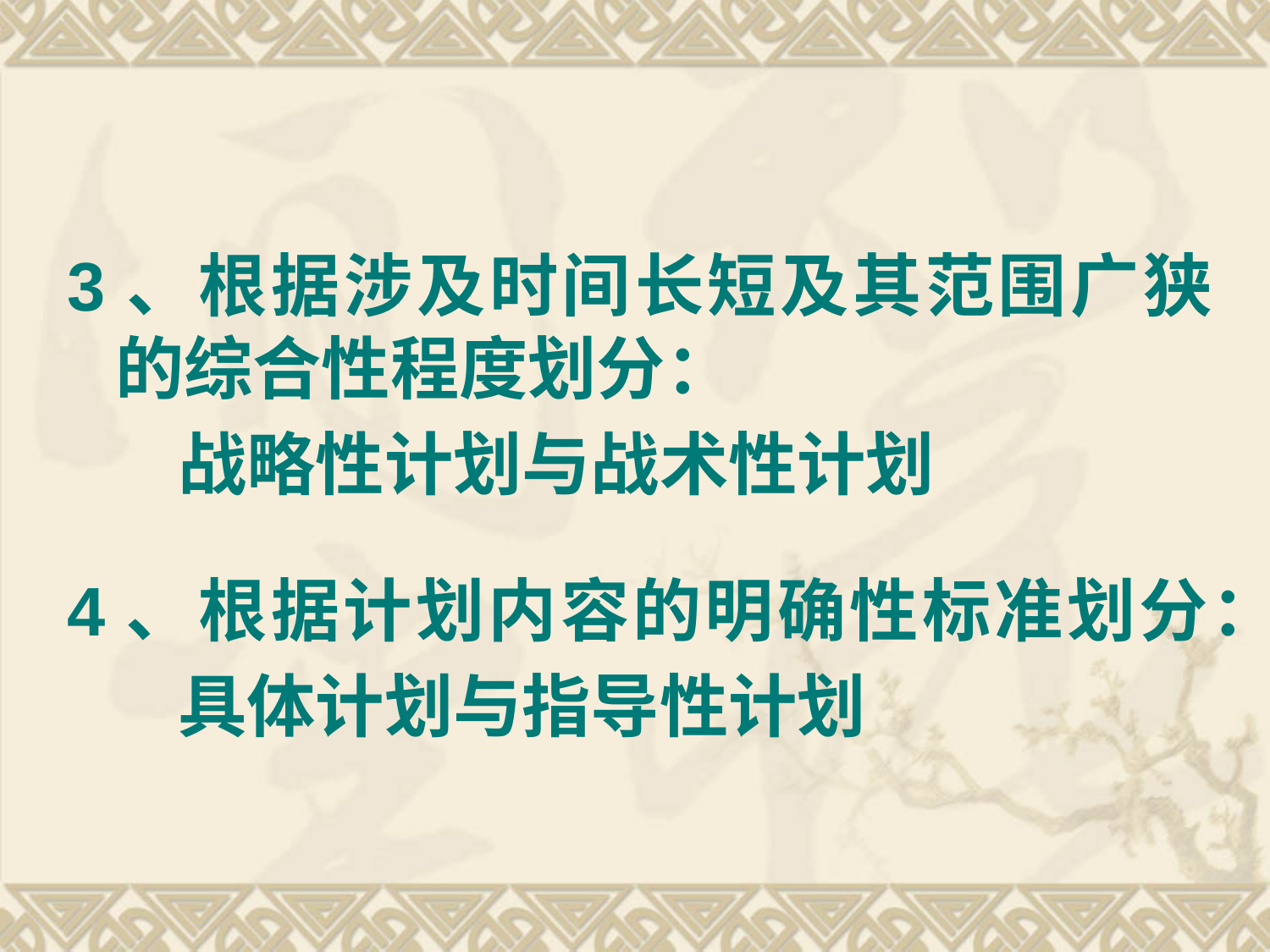

#
3、根据涉及时间长短及其范围广狭的综合性程度划分：
      战略性计划与战术性计划

4、根据计划内容的明确性标准划分：
      具体计划与指导性计划